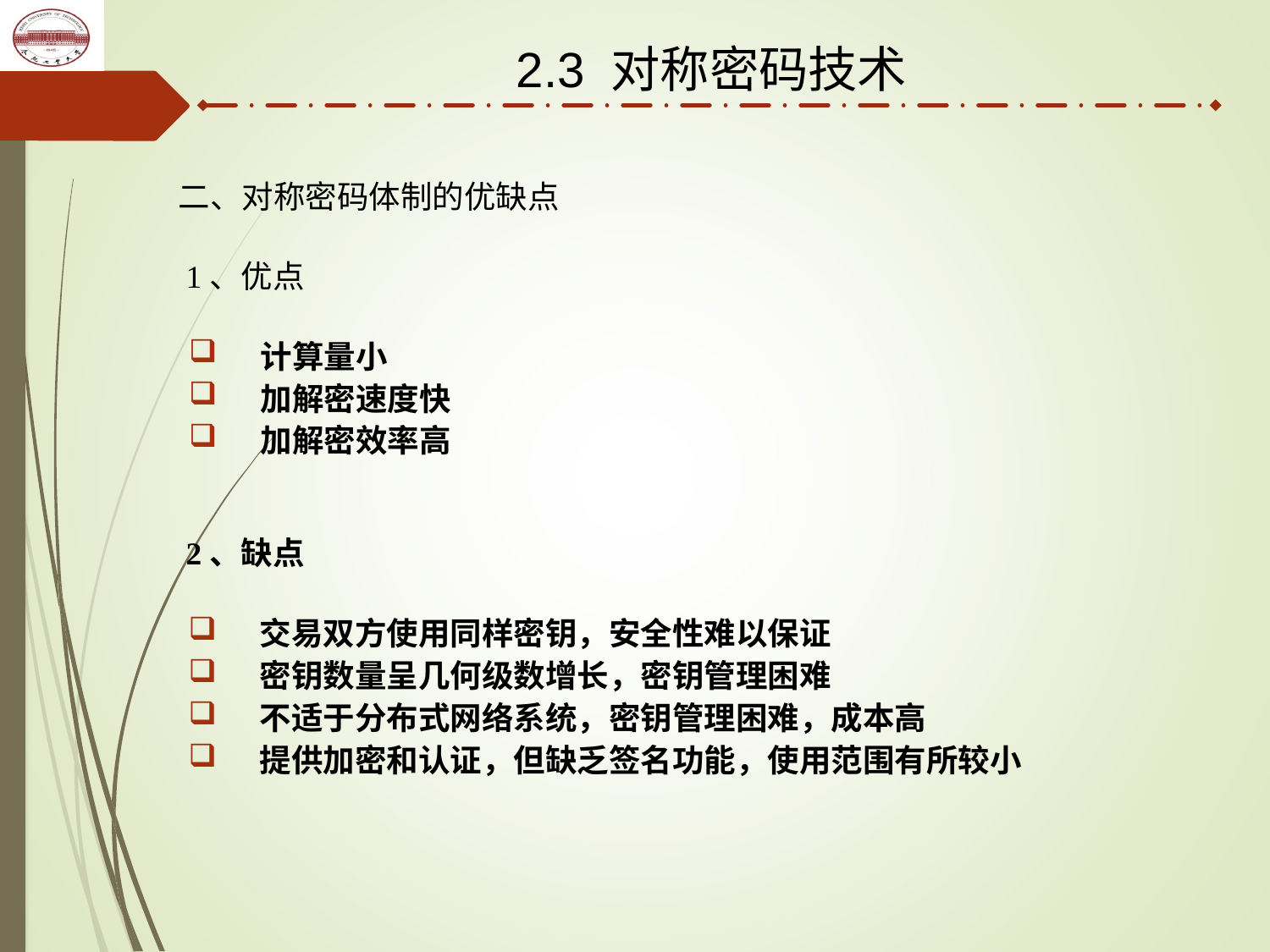

2.3 对称密码技术
二、对称密码体制的优缺点
1、优点
计算量小
加解密速度快
加解密效率高
2、缺点
交易双方使用同样密钥，安全性难以保证
密钥数量呈几何级数增长，密钥管理困难
不适于分布式网络系统，密钥管理困难，成本高
提供加密和认证，但缺乏签名功能，使用范围有所较小